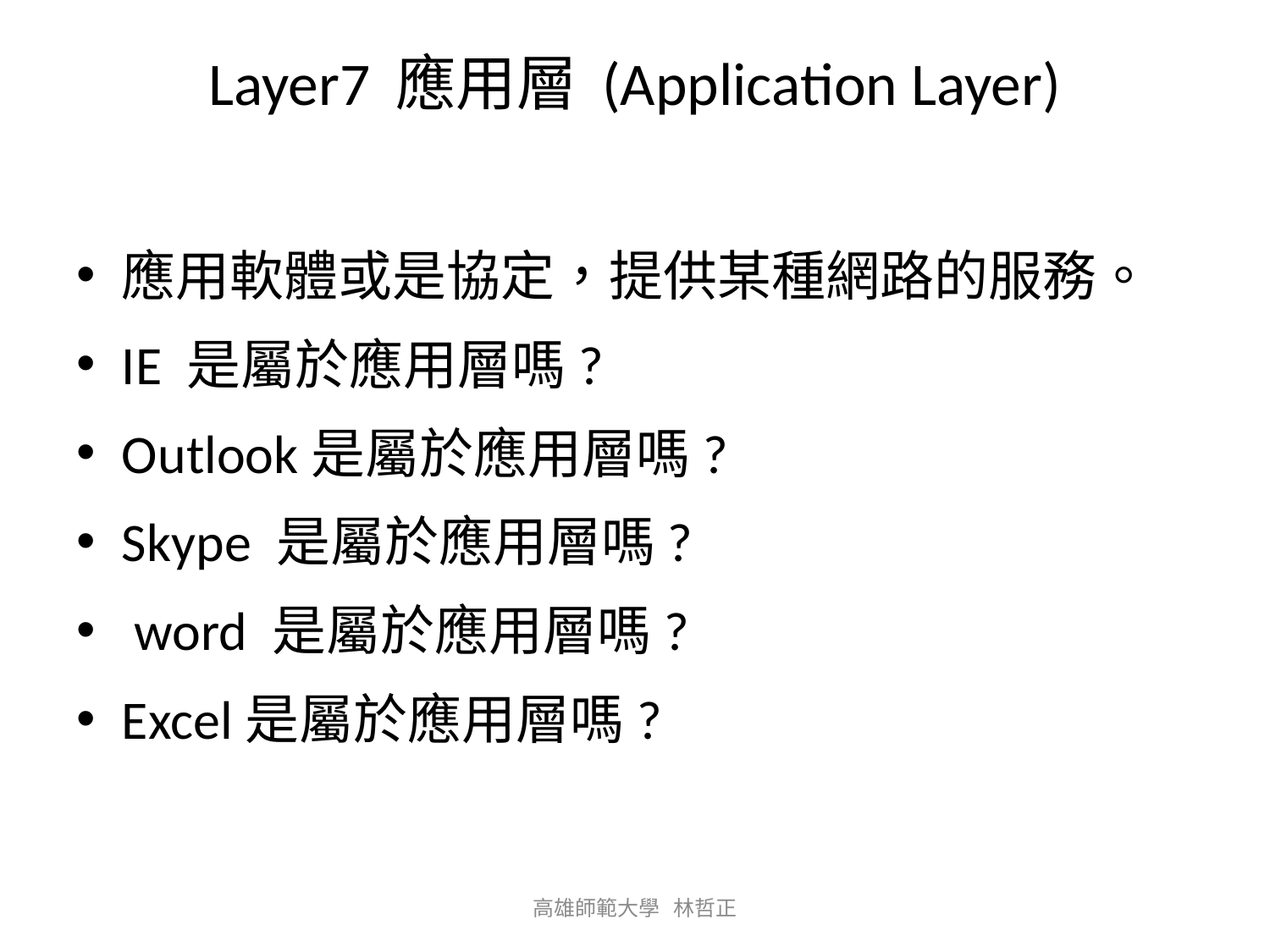

# Layer7 應用層 (Application Layer)
應用軟體或是協定，提供某種網路的服務。
IE 是屬於應用層嗎?
Outlook是屬於應用層嗎?
Skype 是屬於應用層嗎?
 word 是屬於應用層嗎?
Excel是屬於應用層嗎?

高雄師範大學  林哲正